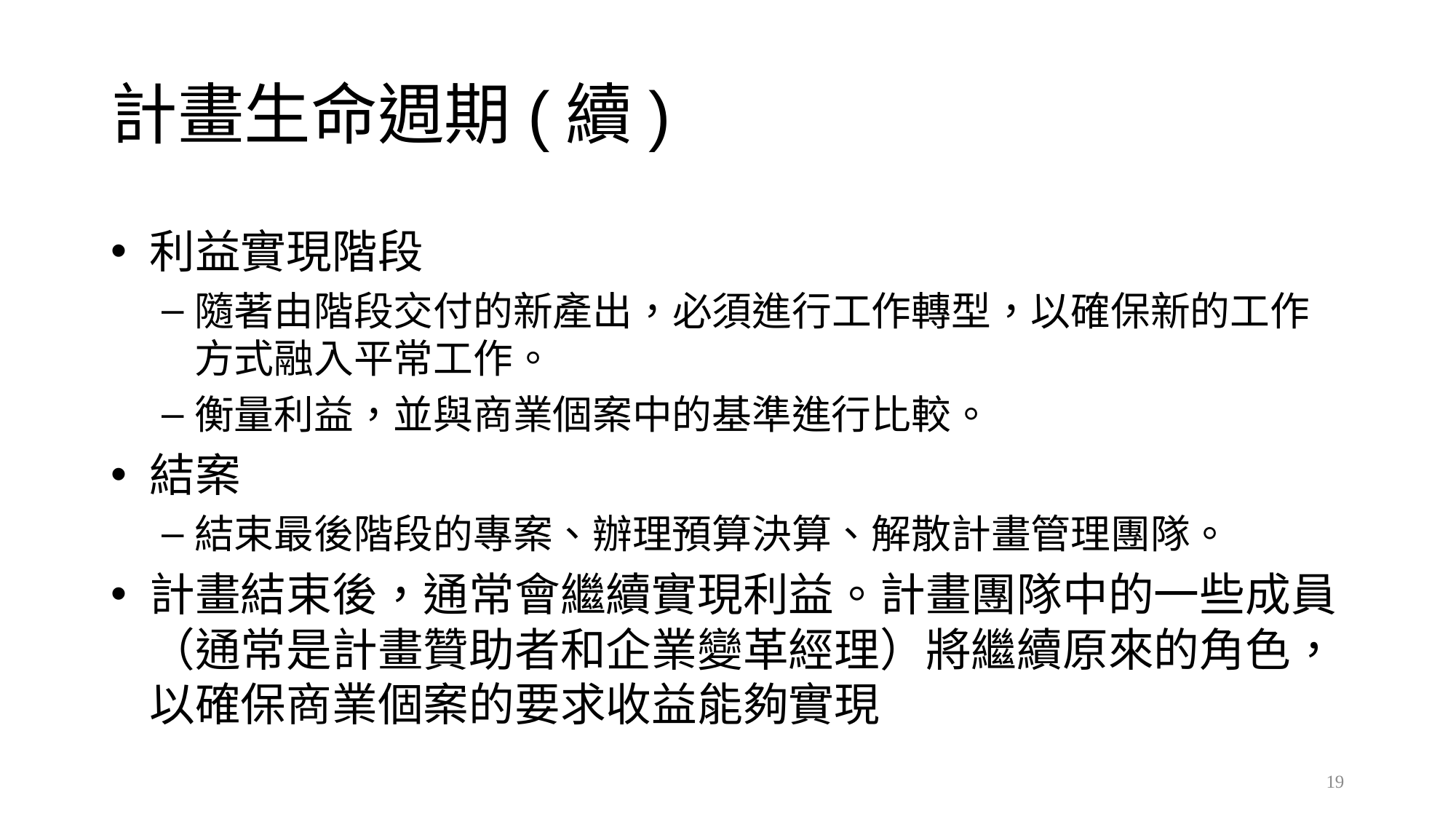

# 計畫生命週期(續)
利益實現階段
隨著由階段交付的新產出，必須進行工作轉型，以確保新的工作方式融入平常工作。
衡量利益，並與商業個案中的基準進行比較。
結案
結束最後階段的專案、辦理預算決算、解散計畫管理團隊。
計畫結束後，通常會繼續實現利益。計畫團隊中的一些成員（通常是計畫贊助者和企業變革經理）將繼續原來的角色，以確保商業個案的要求收益能夠實現
19